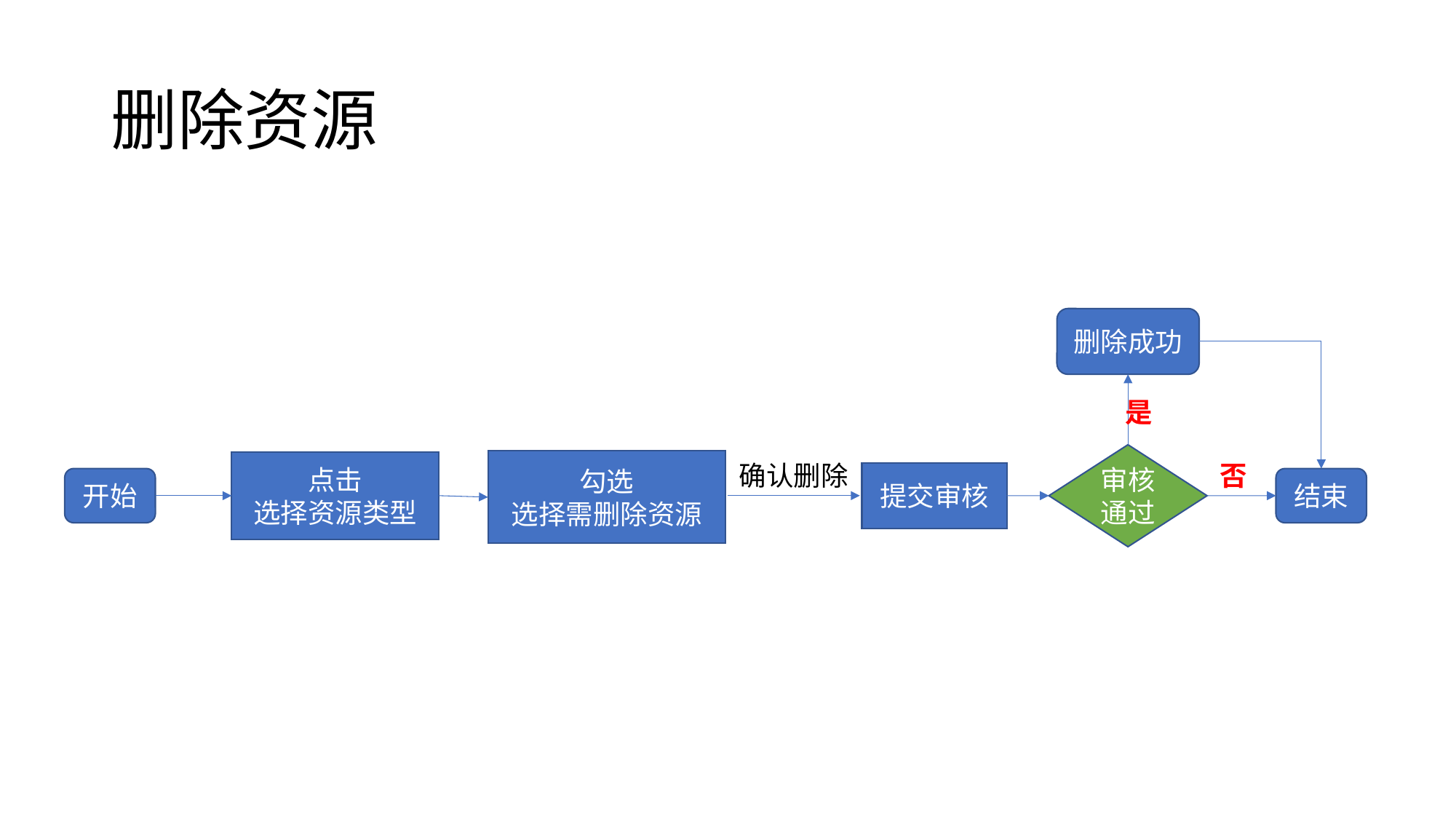

# 删除资源
删除成功
是
审核通过
勾选
选择需删除资源
点击
选择资源类型
确认删除
否
提交审核
开始
结束